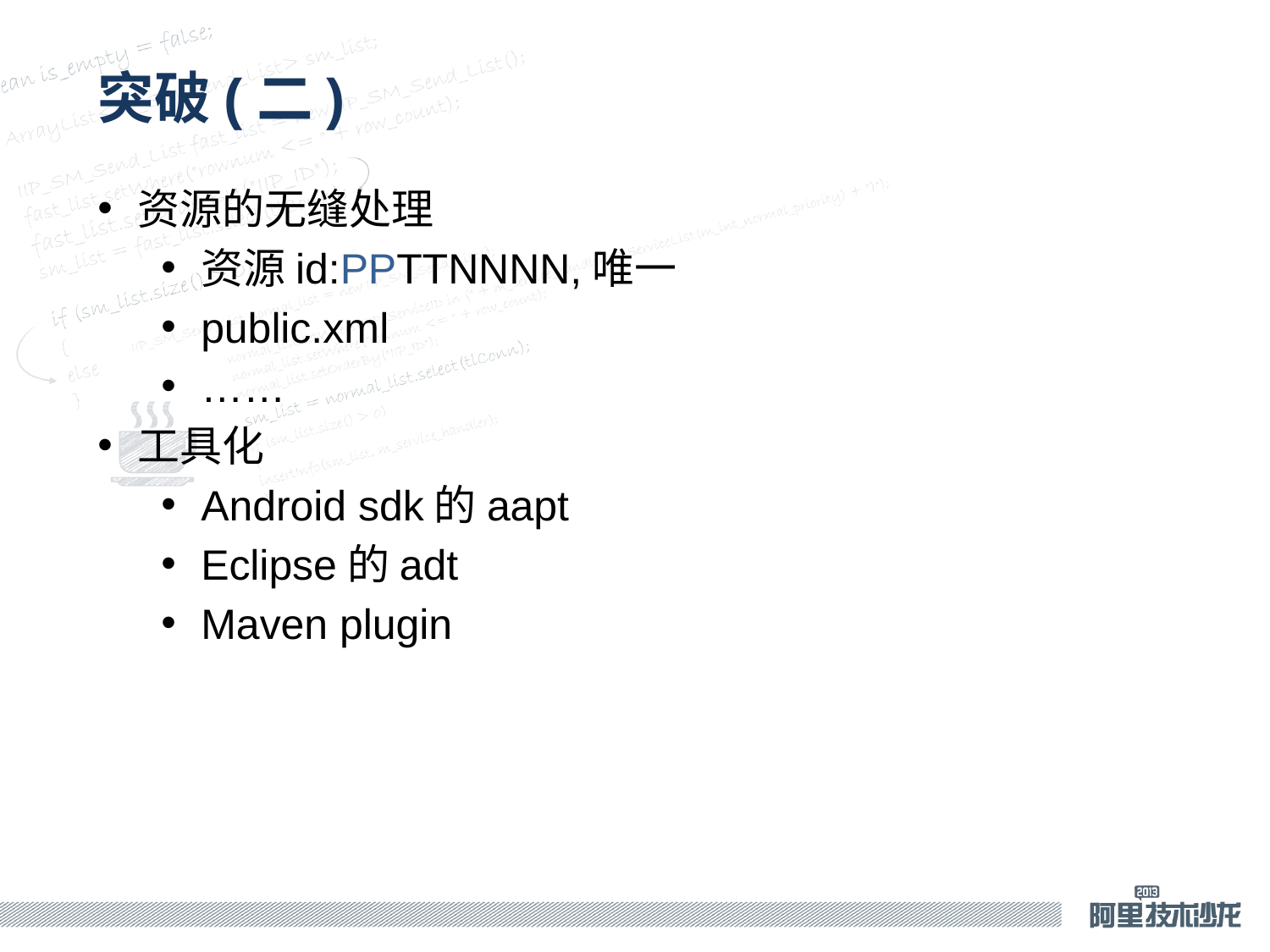

# 突破(二)
资源的无缝处理
资源id:PPTTNNNN,唯一
public.xml
……
工具化
Android sdk的aapt
Eclipse的adt
Maven plugin